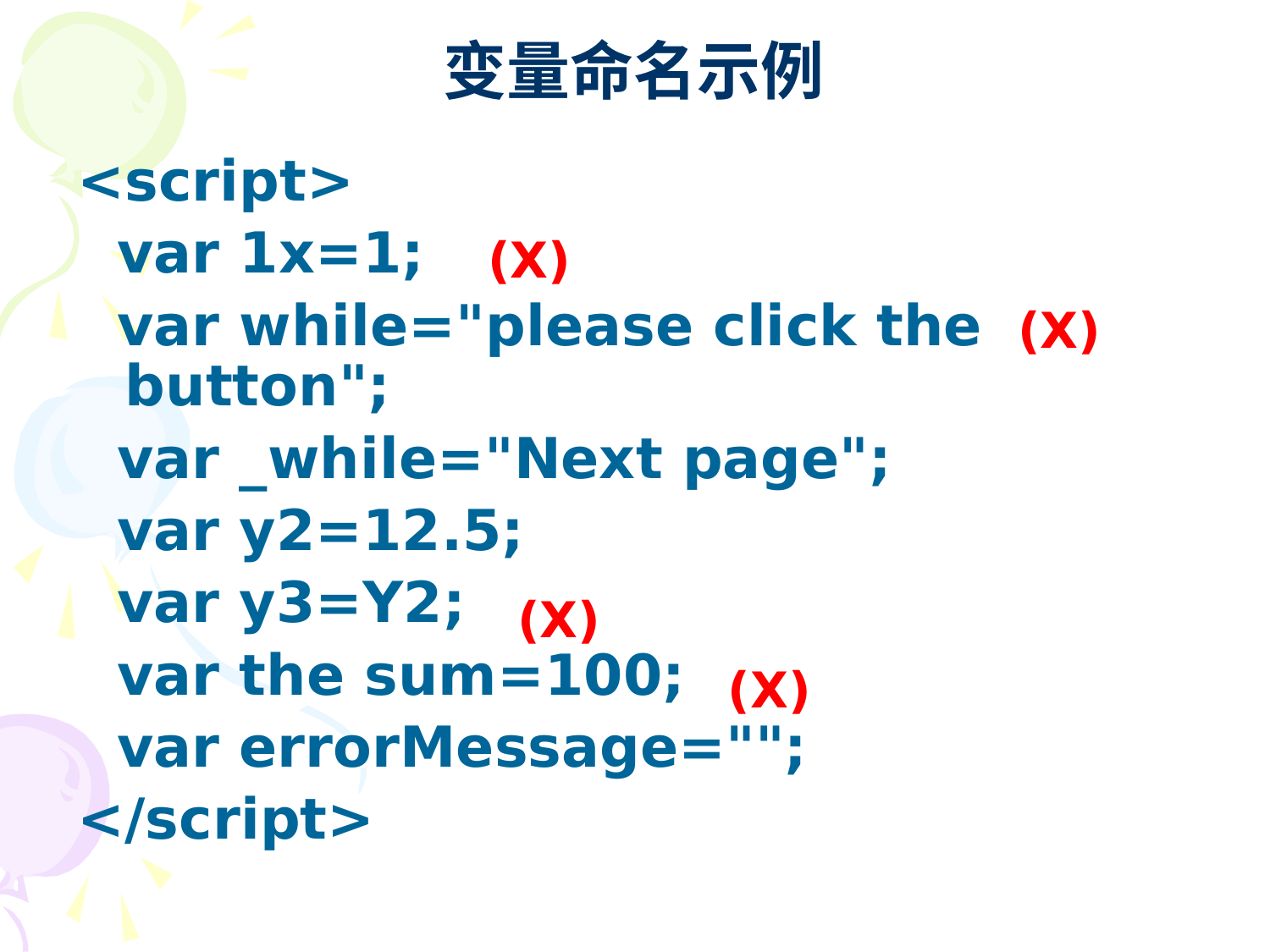

# 变量命名示例
<script>
  var 1x=1;
  var while="please click the button";
  var _while="Next page";
  var y2=12.5;
  var y3=Y2;
  var the sum=100;
  var errorMessage="";
</script>
| (X) |
| --- |
| (X) |
| --- |
| (X) |
| --- |
| (X) |
| --- |